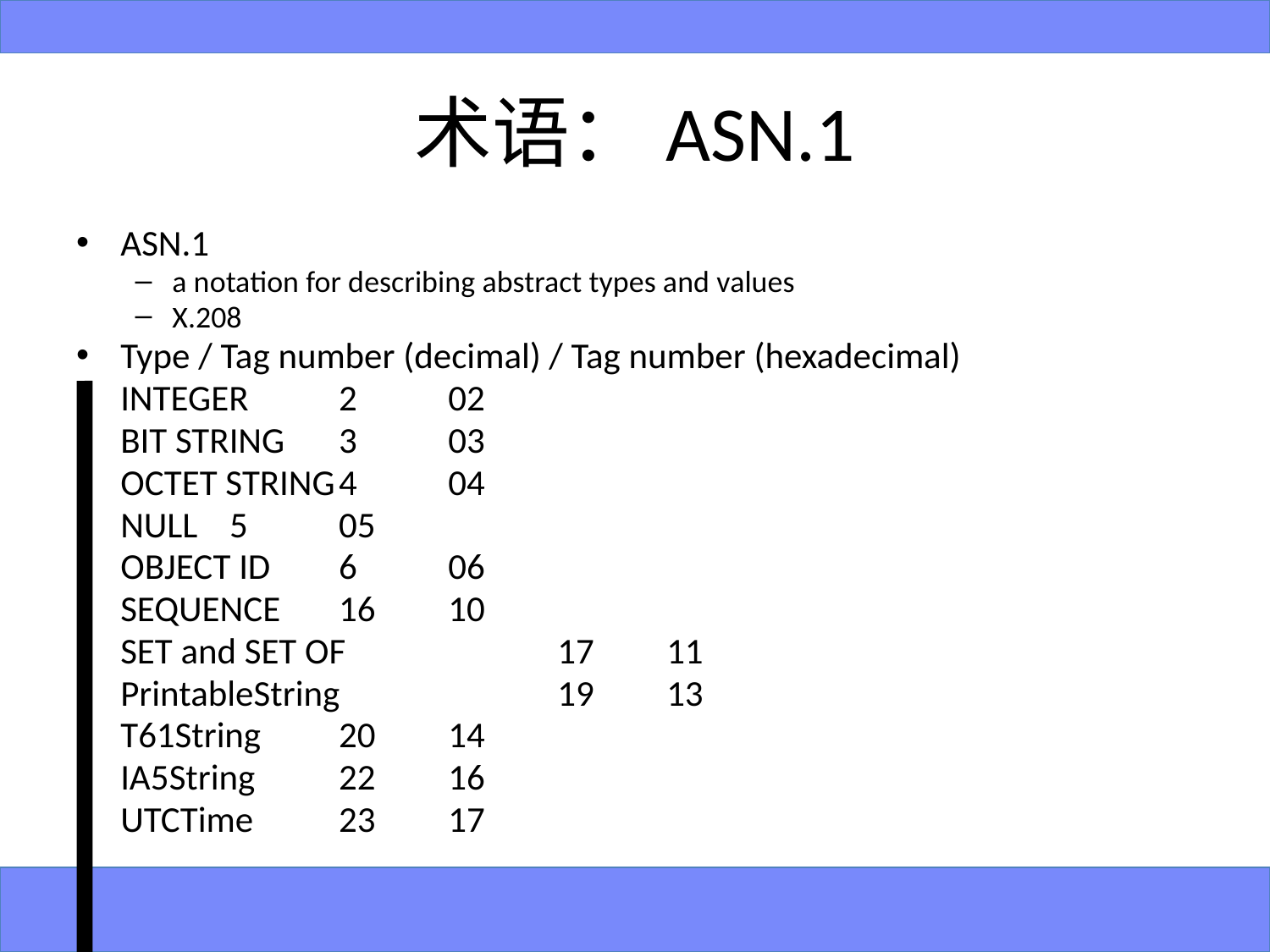

# 术语：ASN.1
ASN.1
a notation for describing abstract types and values
X.208
Type / Tag number (decimal) / Tag number (hexadecimal)
INTEGER			2	02
BIT STRING		3	03
OCTET STRING		4	04
NULL			5	05
OBJECT ID		6	06
SEQUENCE		16	10
SET and SET OF		17	11
PrintableString		19	13
T61String			20	14
IA5String			22	16
UTCTime			23	17